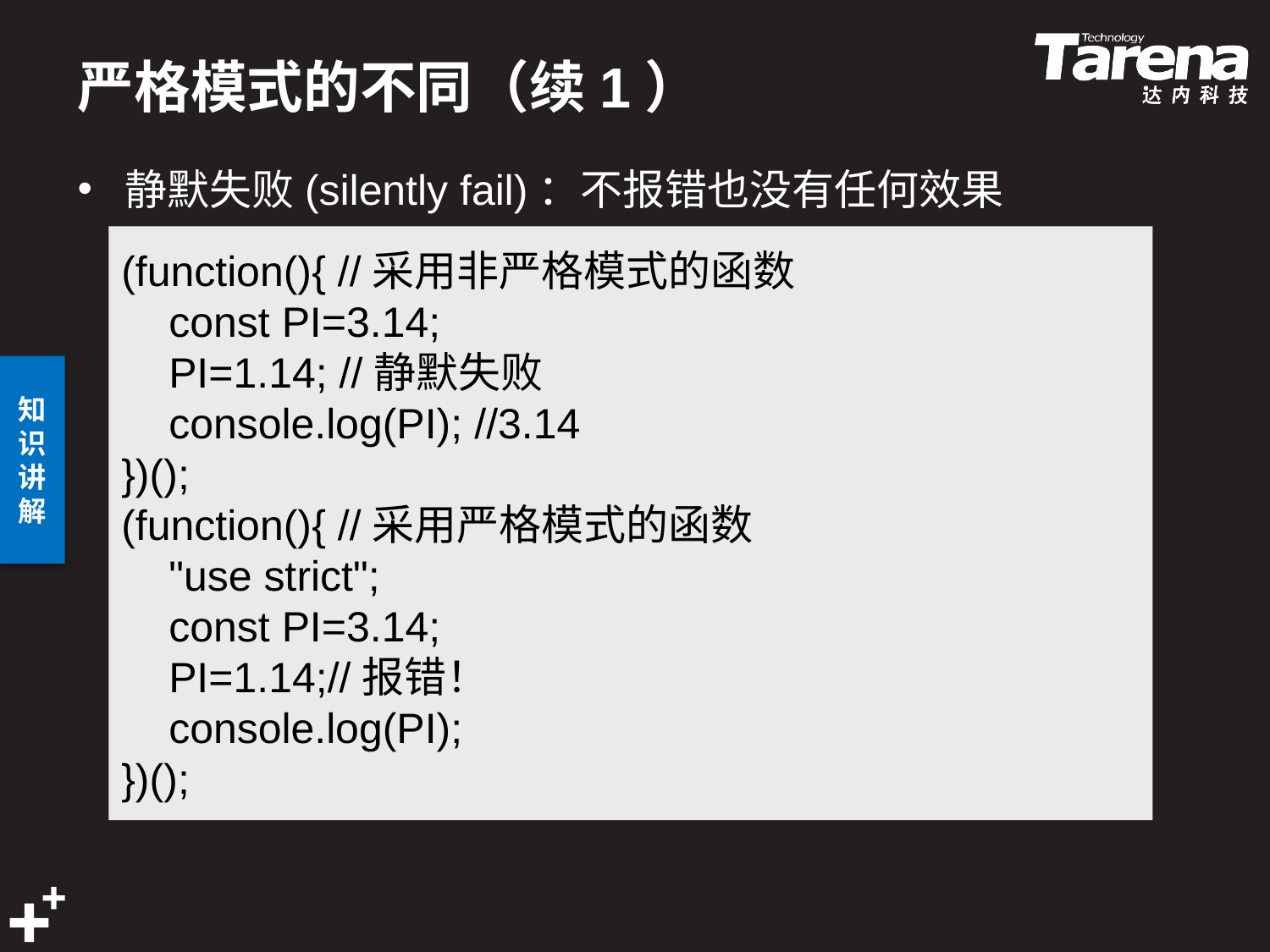

# 严格模式的不同（续1）
静默失败(silently fail)：不报错也没有任何效果
(function(){ //采用非严格模式的函数
    const PI=3.14;
    PI=1.14; //静默失败
    console.log(PI); //3.14
})();
(function(){ //采用严格模式的函数
    "use strict";
    const PI=3.14;
    PI=1.14;//报错！
    console.log(PI);
})();